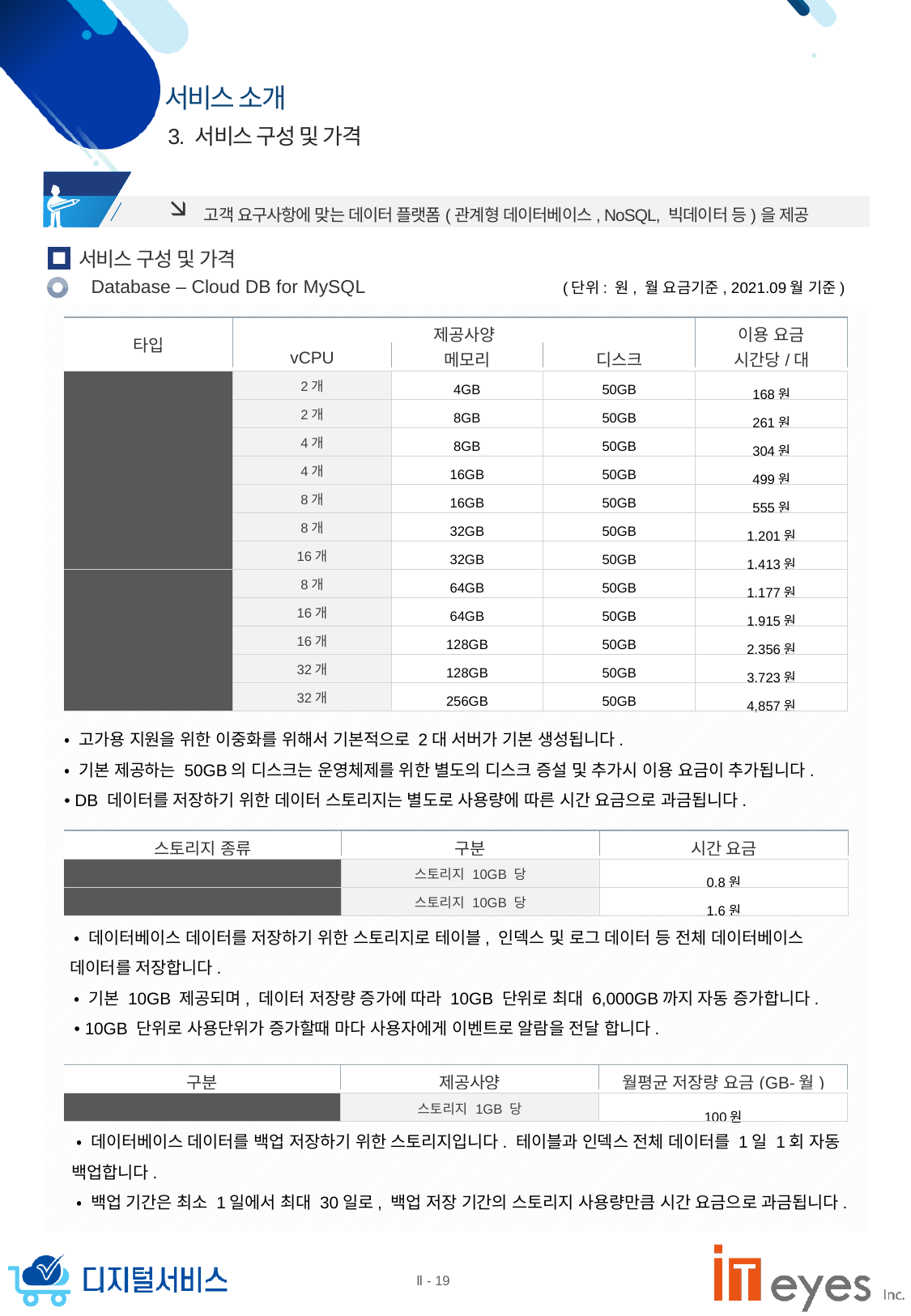

3. 서비스 구성 및 가격
 고객 요구사항에 맞는 데이터 플랫폼(관계형 데이터베이스, NoSQL, 빅데이터 등)을 제공
서비스 구성 및 가격

Database – Cloud DB for MySQL

(단위: 원, 월 요금기준, 2021.09월 기준)

| 타입 | 제공사양 |  |  | 이용 요금 |
| --- | --- | --- | --- | --- |
|  | vCPU | 메모리 | 디스크 | 시간당/대 |
|  |  |  |  |  |
| Standard | 2개 | 4GB | 50GB | 168원 |
|  | 2개 | 8GB | 50GB | 261원 |
|  | 4개 | 8GB | 50GB | 304원 |
|  | 4개 | 16GB | 50GB | 499원 |
|  | 8개 | 16GB | 50GB | 555원 |
|  | 8개 | 32GB | 50GB | 1,201원 |
|  | 16개 | 32GB | 50GB | 1,413원 |
| High Memory | 8개 | 64GB | 50GB | 1,177원 |
|  | 16개 | 64GB | 50GB | 1,915원 |
|  | 16개 | 128GB | 50GB | 2,356원 |
|  | 32개 | 128GB | 50GB | 3,723원 |
|  | 32개 | 256GB | 50GB | 4,857원 |
 • 고가용 지원을 위한 이중화를 위해서 기본적으로 2대 서버가 기본 생성됩니다.
 • 기본 제공하는 50GB의 디스크는 운영체제를 위한 별도의 디스크 증설 및 추가시 이용 요금이 추가됩니다.
 • DB 데이터를 저장하기 위한 데이터 스토리지는 별도로 사용량에 따른 시간 요금으로 과금됩니다.
| 스토리지 종류 | 구분 | 시간 요금 |
| --- | --- | --- |
|  |  |  |
| HDD | 스토리지 10GB 당 | 0.8원 |
| SSD | 스토리지 10GB 당 | 1.6원 |
 • 데이터베이스 데이터를 저장하기 위한 스토리지로 테이블, 인덱스 및 로그 데이터 등 전체 데이터베이스 데이터를 저장합니다.
 • 기본 10GB 제공되며, 데이터 저장량 증가에 따라 10GB 단위로 최대 6,000GB까지 자동 증가합니다.
 • 10GB 단위로 사용단위가 증가할때 마다 사용자에게 이벤트로 알람을 전달 합니다.
| 구분 | 제공사양 | 월평균 저장량 요금(GB-월) |
| --- | --- | --- |
|  |  |  |
| 백업 데이터 | 스토리지 1GB 당 | 100원 |
 • 데이터베이스 데이터를 백업 저장하기 위한 스토리지입니다. 테이블과 인덱스 전체 데이터를 1일 1회 자동 백업합니다.
 • 백업 기간은 최소 1일에서 최대 30일로, 백업 저장 기간의 스토리지 사용량만큼 시간 요금으로 과금됩니다.